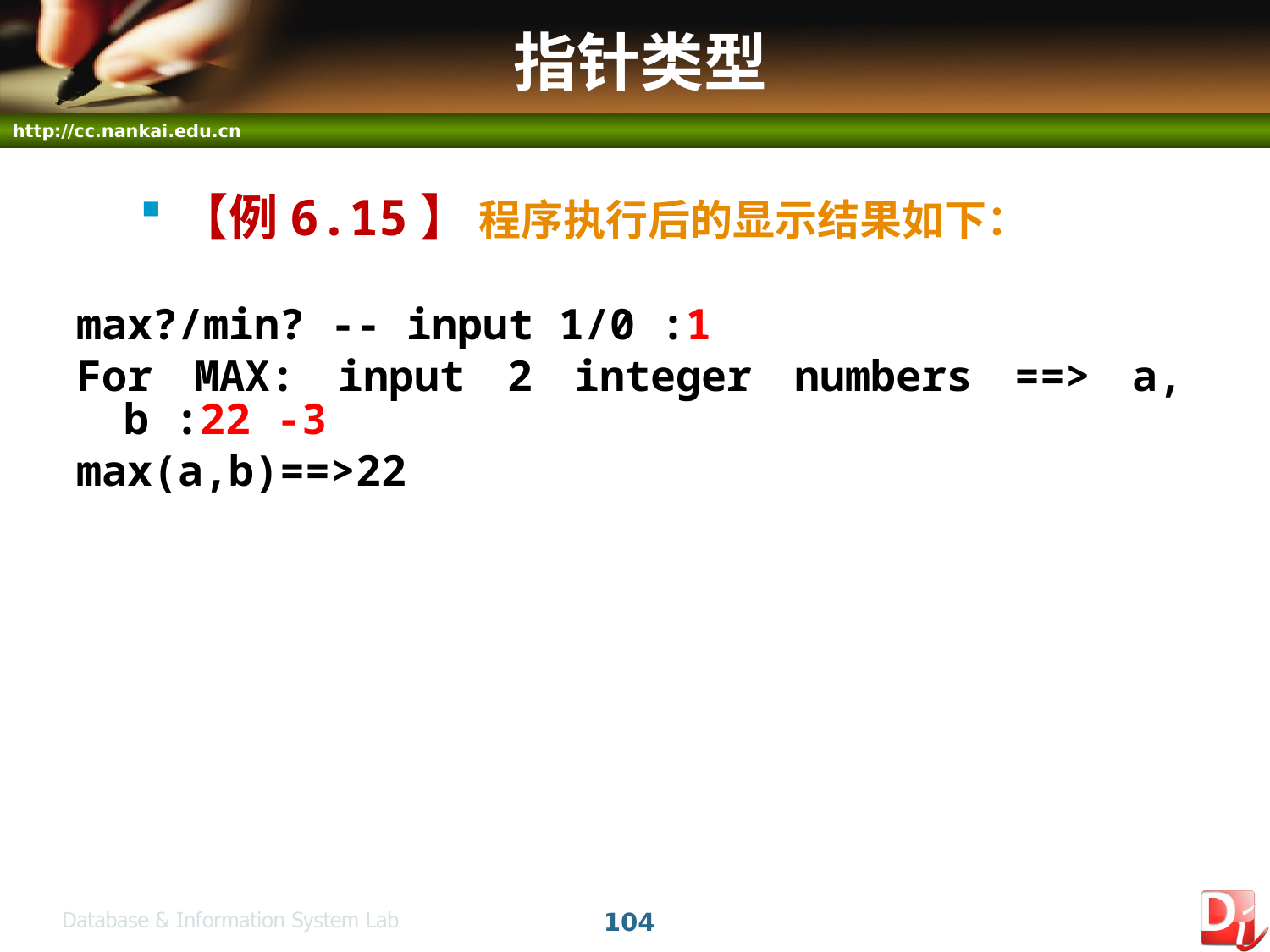

# 指针类型
【例6.15】 程序执行后的显示结果如下：

max?/min? -- input 1/0 :1
For MAX: input 2 integer numbers ==> a, b :22 -3
max(a,b)==>22
104
Database & Information System Lab